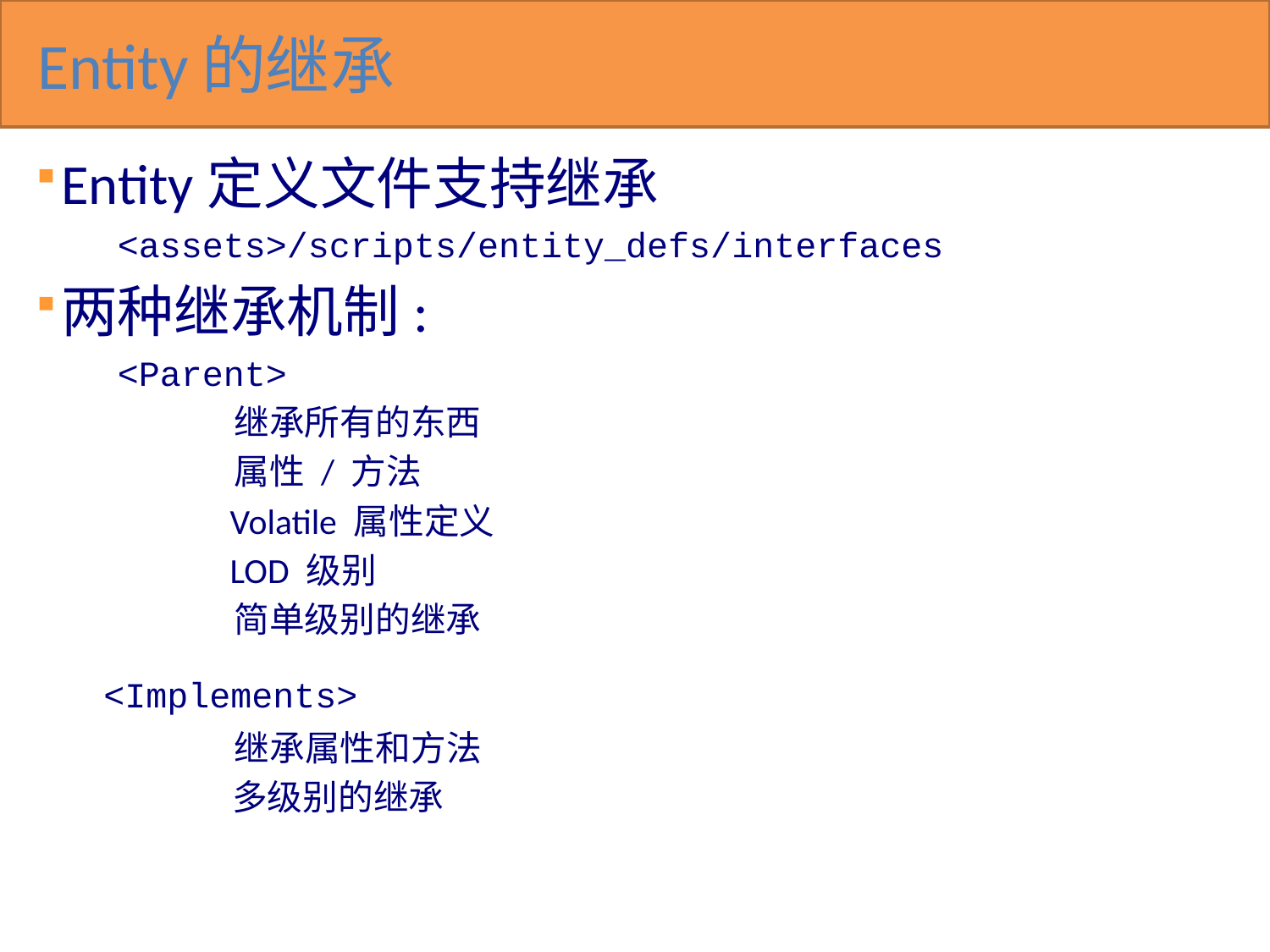

# Entity的继承
Entity定义文件支持继承
       <assets>/scripts/entity_defs/interfaces
两种继承机制:
       <Parent>
                     继承所有的东西
                     属性 / 方法
                     Volatile 属性定义
                     LOD 级别
                     简单级别的继承
  <Implements>
                 继承属性和方法
                        多级别的继承